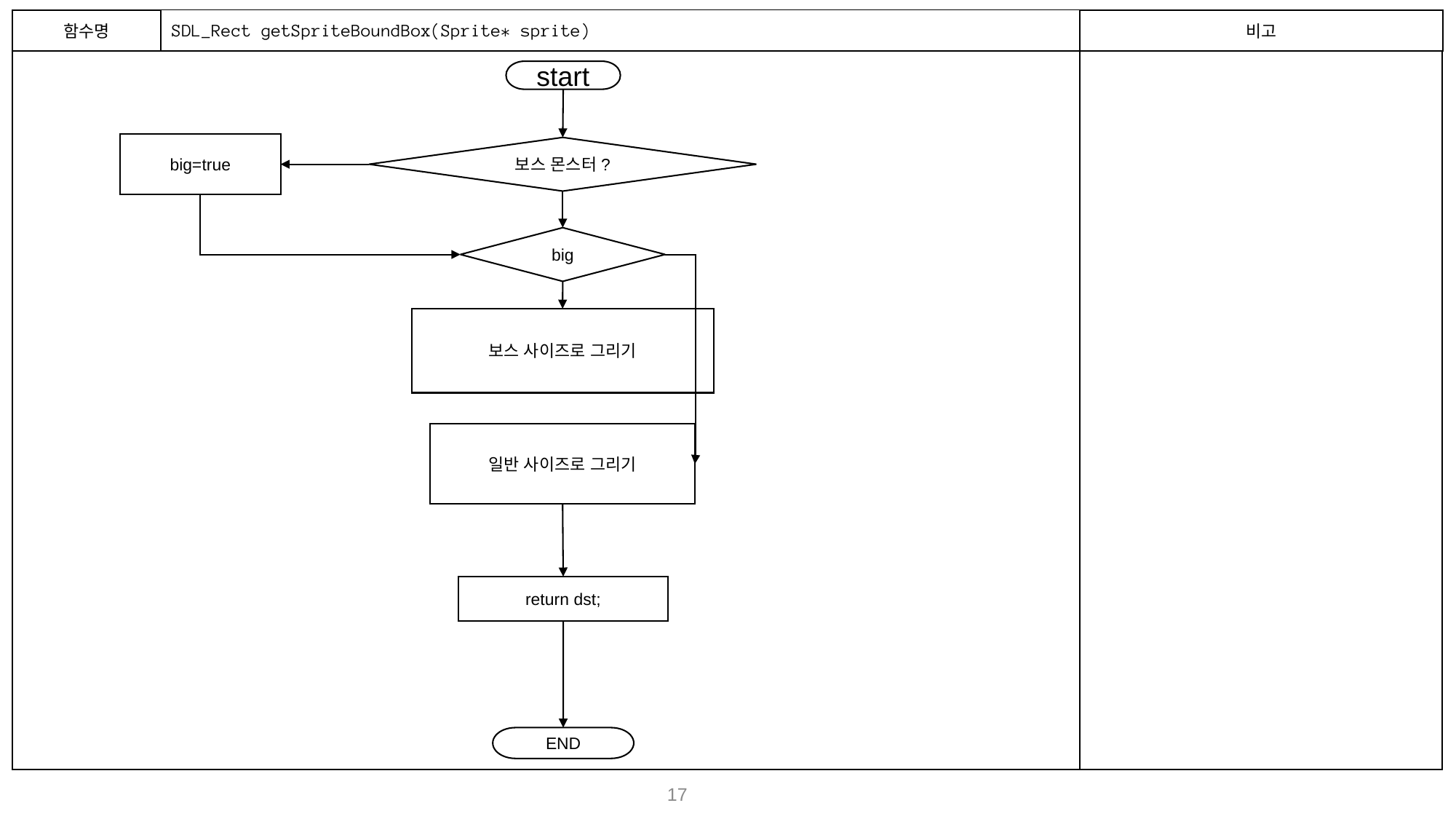

함수명
# SDL_Rect getSpriteBoundBox(Sprite* sprite)
비고

start
big=true
보스 몬스터?
big
보스 사이즈로 그리기
일반 사이즈로 그리기
return dst;
END
17